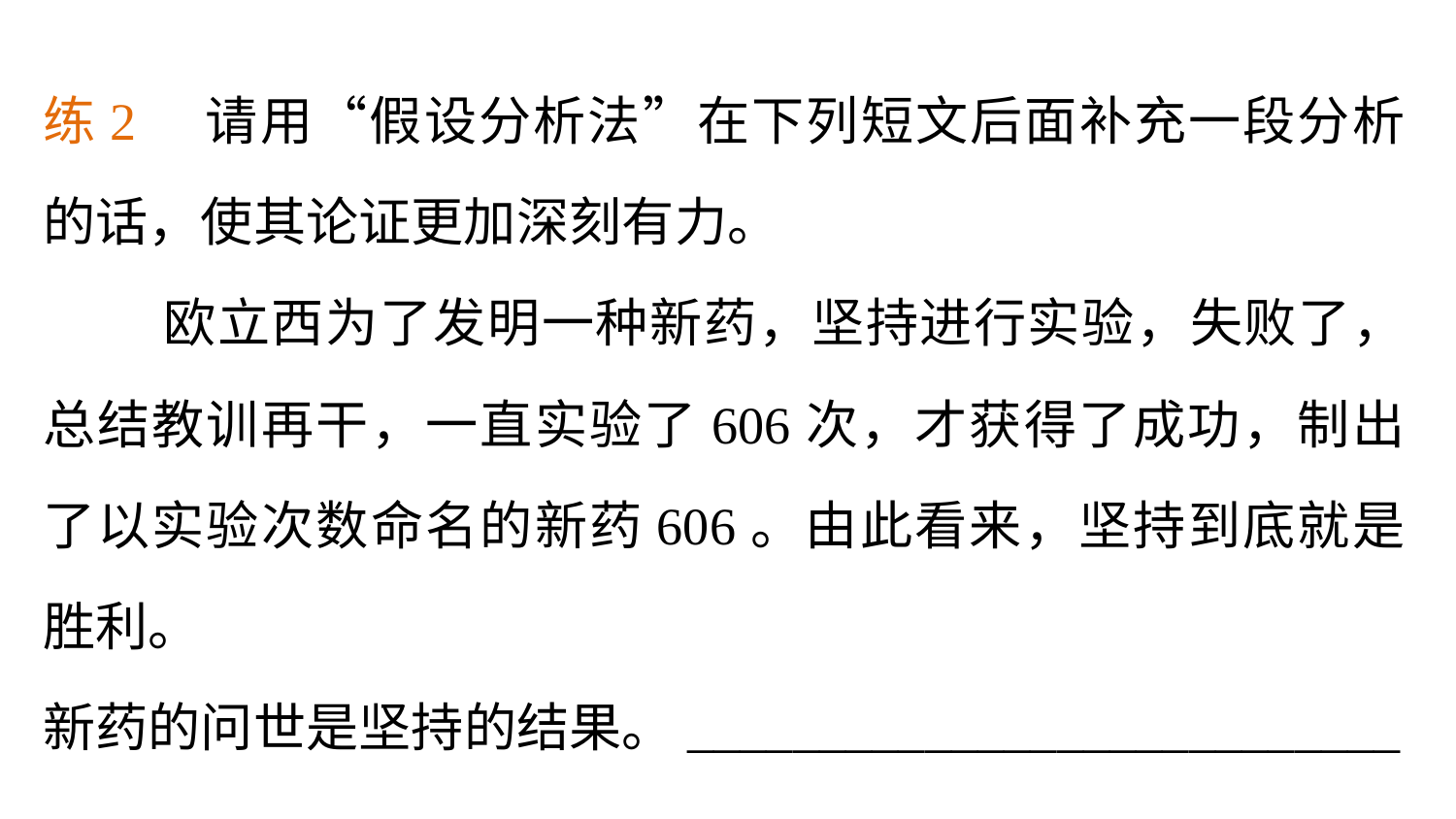

练2　请用“假设分析法”在下列短文后面补充一段分析的话，使其论证更加深刻有力。
        欧立西为了发明一种新药，坚持进行实验，失败了，总结教训再干，一直实验了606次，才获得了成功，制出了以实验次数命名的新药606。由此看来，坚持到底就是胜利。
新药的问世是坚持的结果。___________________________
___________________________________________________